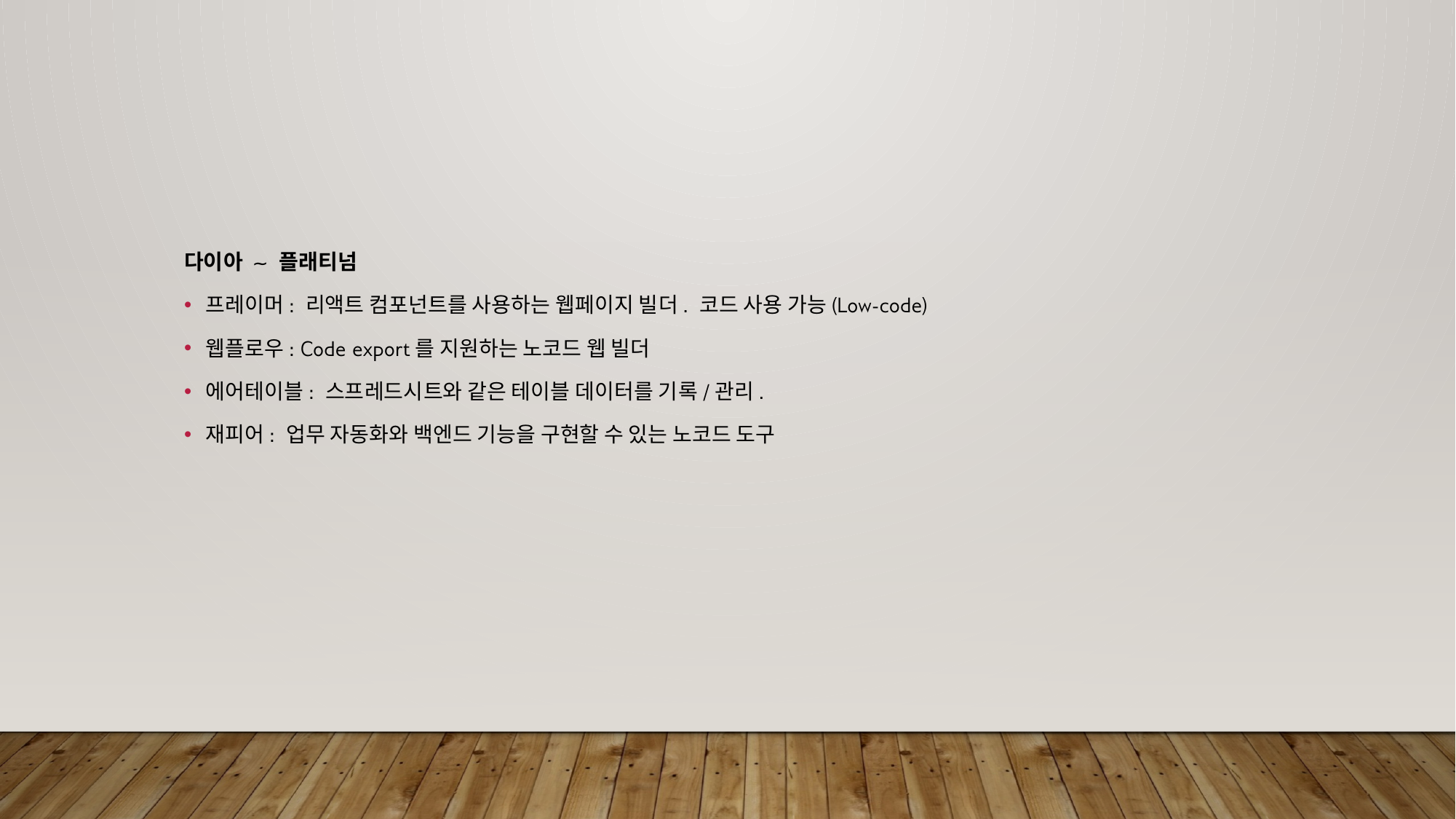

다이아 ~ 플래티넘
프레이머: 리액트 컴포넌트를 사용하는 웹페이지 빌더. 코드 사용 가능(Low-code)
웹플로우: Code export를 지원하는 노코드 웹 빌더
에어테이블: 스프레드시트와 같은 테이블 데이터를 기록/관리.
재피어: 업무 자동화와 백엔드 기능을 구현할 수 있는 노코드 도구